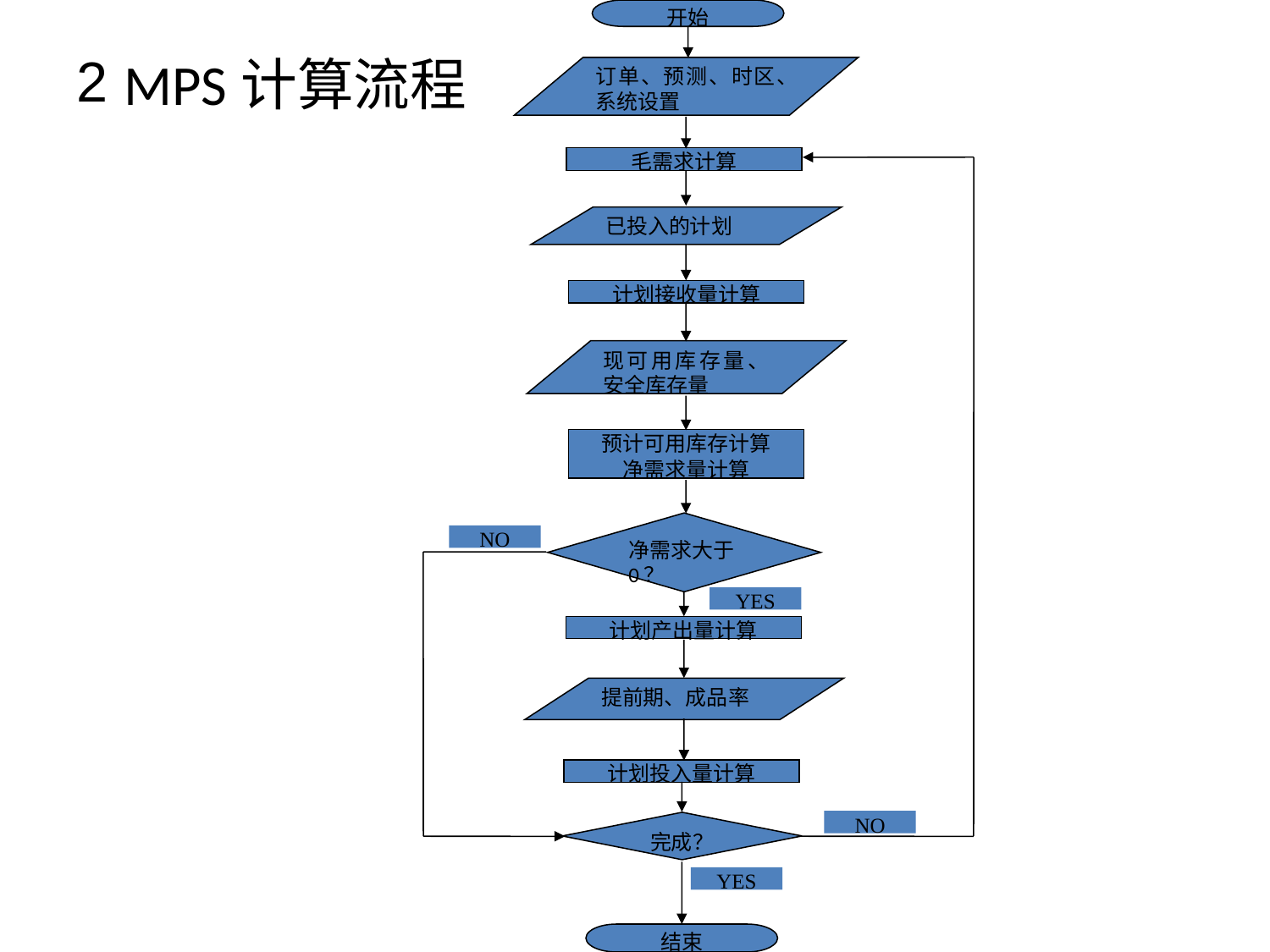

开始

订单、预测、时区、系统设置

毛需求计算

已投入的计划

计划接收量计算

现可用库存量、安全库存量

预计可用库存计算
净需求量计算

净需求大于0？
NO

YES

计划产出量计算

提前期、成品率

计划投入量计算

NO
完成？

YES
结束
MPS计算流程